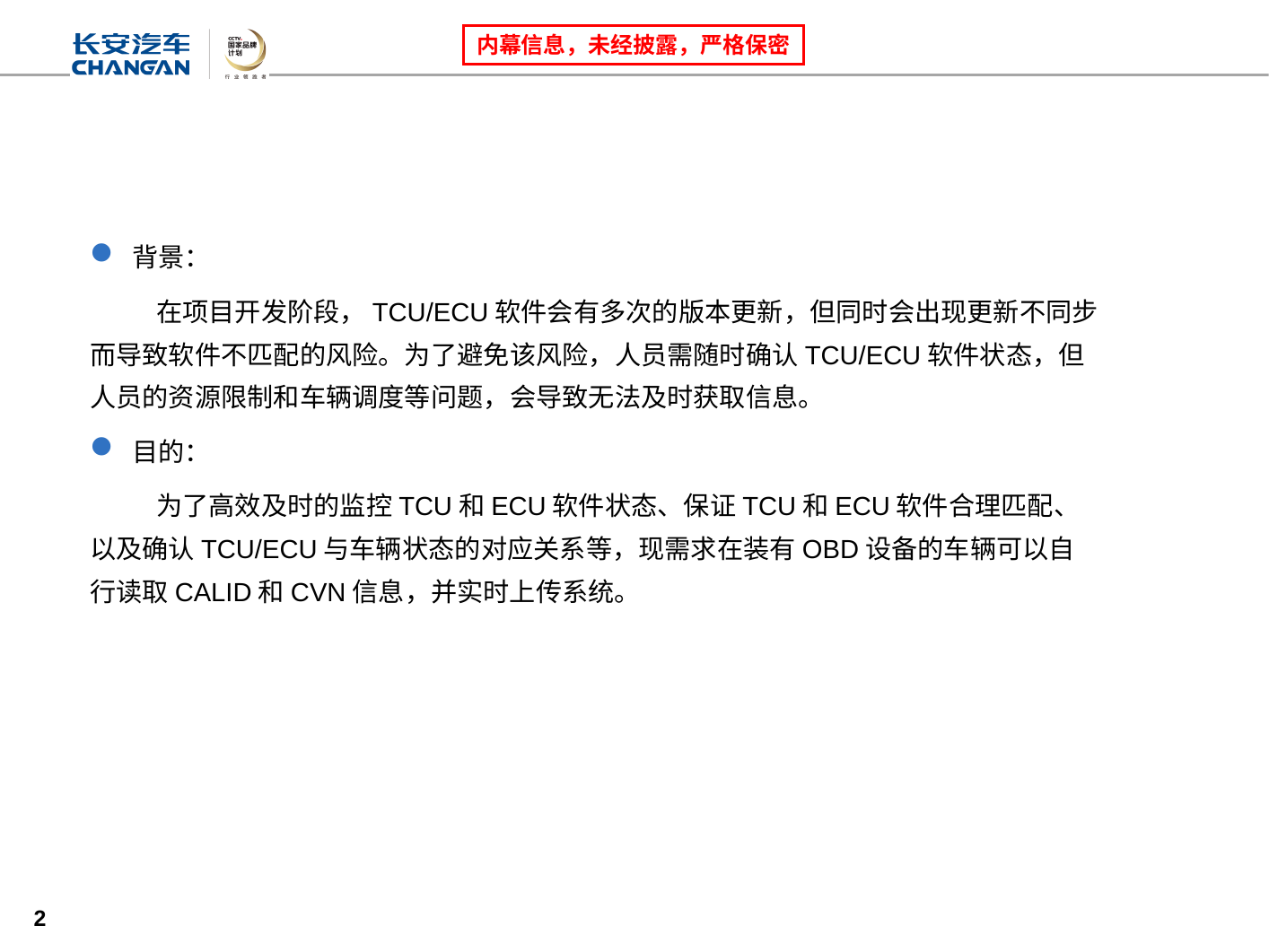

背景：
在项目开发阶段，TCU/ECU软件会有多次的版本更新，但同时会出现更新不同步而导致软件不匹配的风险。为了避免该风险，人员需随时确认TCU/ECU软件状态，但人员的资源限制和车辆调度等问题，会导致无法及时获取信息。
目的：
为了高效及时的监控TCU和ECU软件状态、保证TCU和ECU软件合理匹配、以及确认TCU/ECU与车辆状态的对应关系等，现需求在装有OBD设备的车辆可以自行读取CALID和CVN信息，并实时上传系统。